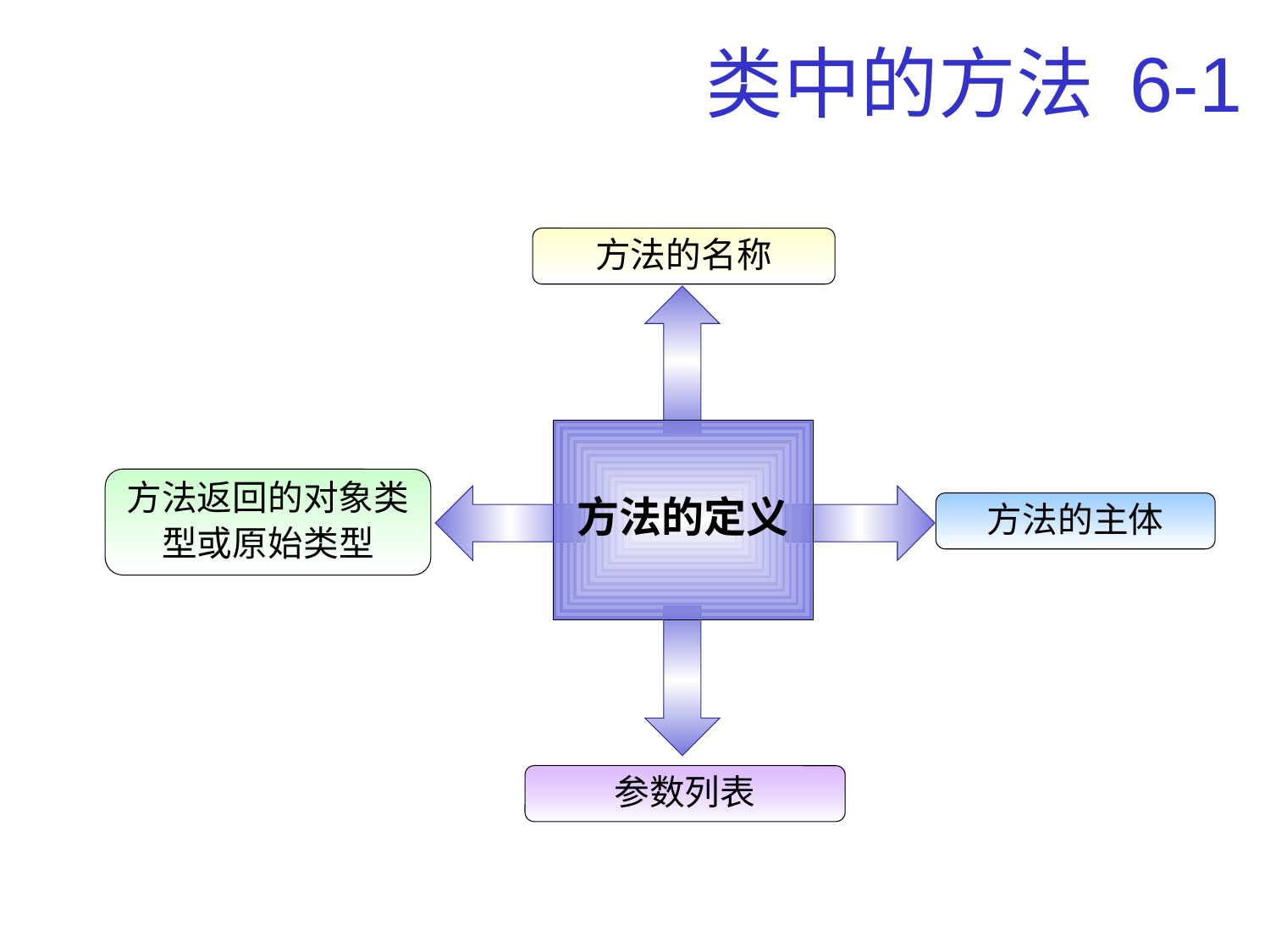

# 类中的方法 6-1
方法的名称

方法的定义

方法返回的对象类
型或原始类型
方法的主体

参数列表
18